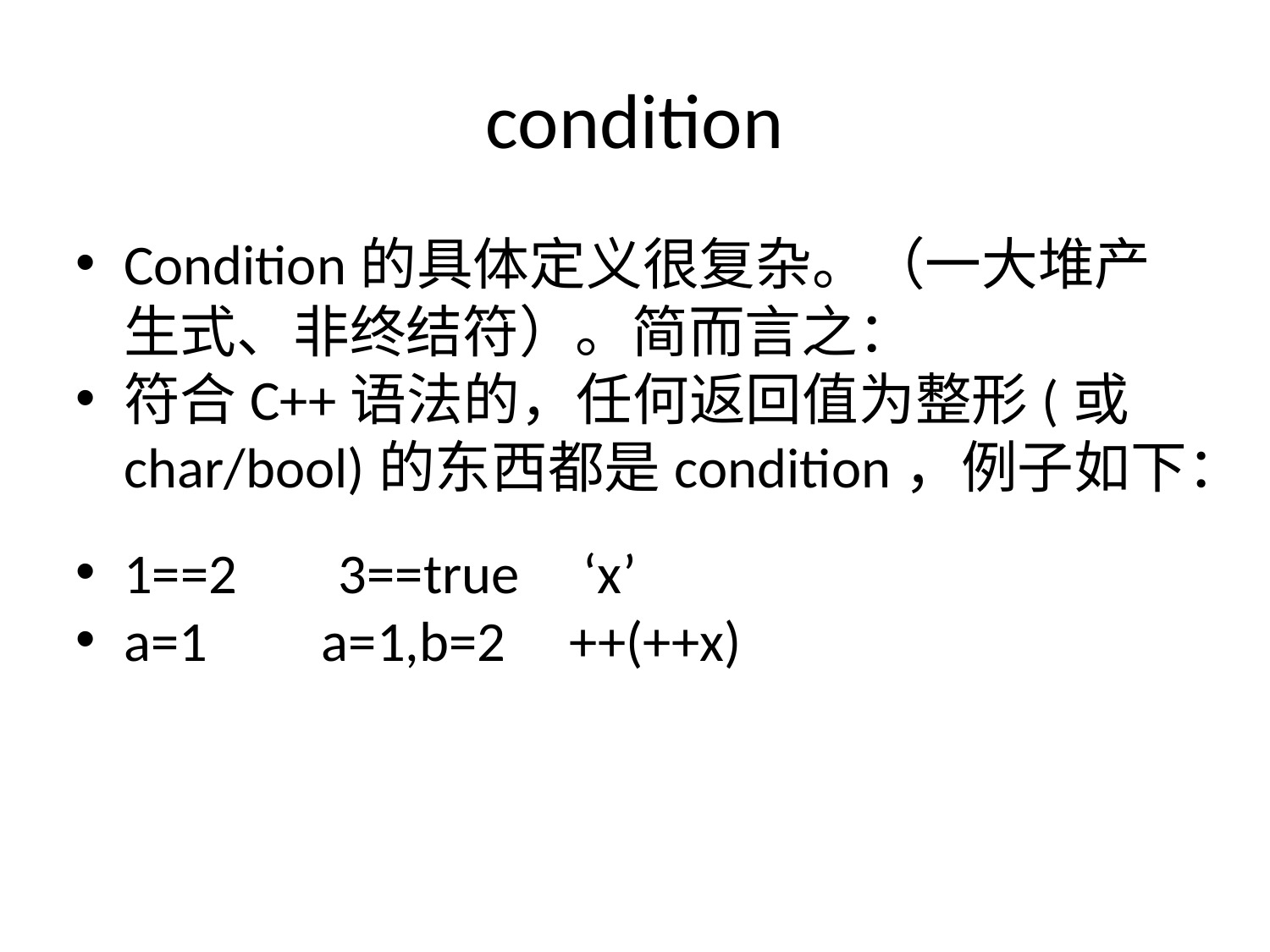

condition
Condition的具体定义很复杂。（一大堆产生式、非终结符）。简而言之：
符合C++语法的，任何返回值为整形(或char/bool)的东西都是condition，例子如下：

1==2        3==true     ‘x’
a=1         a=1,b=2     ++(++x)